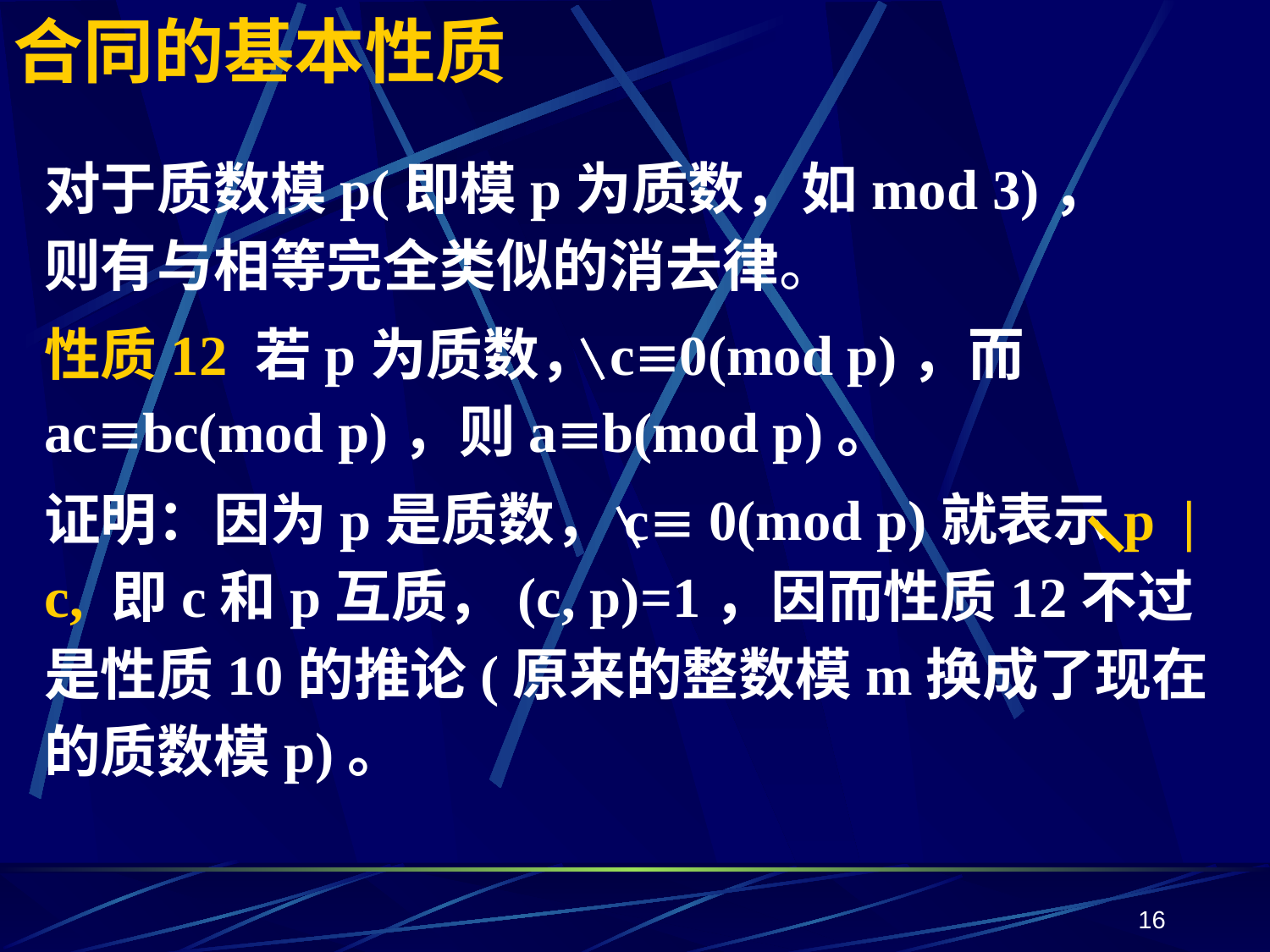

# 合同的基本性质
对于质数模p(即模p为质数，如mod 3)，
则有与相等完全类似的消去律。
性质12 若p为质数，c≡0(mod p)，而ac≡bc(mod p)，则a≡b(mod p)。
证明：因为p是质数，c≡ 0(mod p)就表示p  | c, 即c和p互质，(c, p)=1，因而性质12不过是性质10的推论(原来的整数模m换成了现在的质数模p)。

16